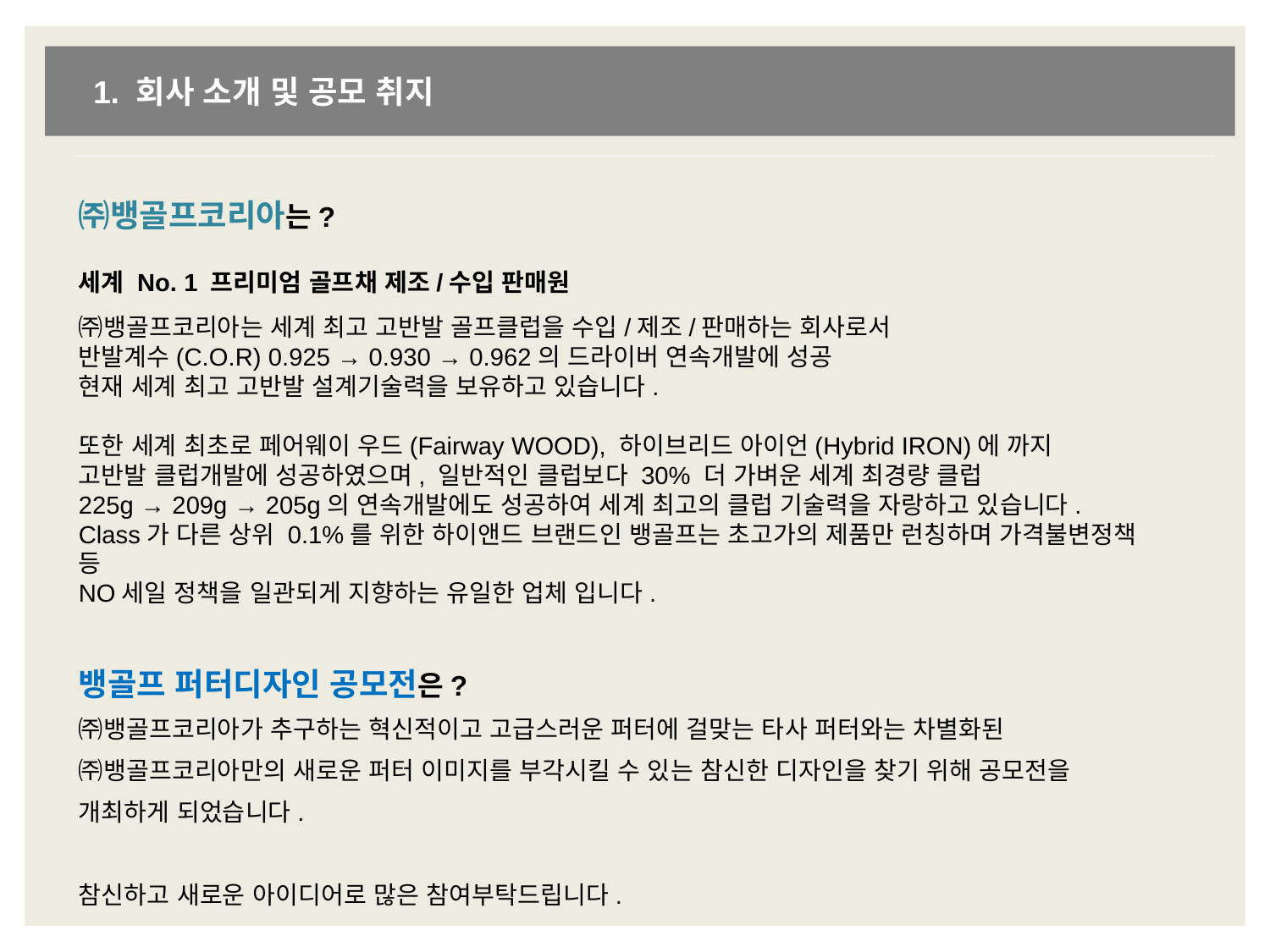

1. 회사 소개 및 공모 취지
㈜뱅골프코리아는?

세계 No. 1 프리미엄 골프채 제조/수입 판매원
㈜뱅골프코리아는 세계 최고 고반발 골프클럽을 수입/제조/판매하는 회사로서
반발계수(C.O.R) 0.925 → 0.930 → 0.962의 드라이버 연속개발에 성공
현재 세계 최고 고반발 설계기술력을 보유하고 있습니다.
또한 세계 최초로 페어웨이 우드(Fairway WOOD), 하이브리드 아이언(Hybrid IRON)에 까지
고반발 클럽개발에 성공하였으며, 일반적인 클럽보다 30% 더 가벼운 세계 최경량 클럽
225g → 209g → 205g의 연속개발에도 성공하여 세계 최고의 클럽 기술력을 자랑하고 있습니다.
Class가 다른 상위 0.1%를 위한 하이앤드 브랜드인 뱅골프는 초고가의 제품만 런칭하며 가격불변정책 등
NO세일 정책을 일관되게 지향하는 유일한 업체 입니다.

뱅골프 퍼터디자인 공모전은?
㈜뱅골프코리아가 추구하는 혁신적이고 고급스러운 퍼터에 걸맞는 타사 퍼터와는 차별화된
㈜뱅골프코리아만의 새로운 퍼터 이미지를 부각시킬 수 있는 참신한 디자인을 찾기 위해 공모전을
개최하게 되었습니다.

참신하고 새로운 아이디어로 많은 참여부탁드립니다.